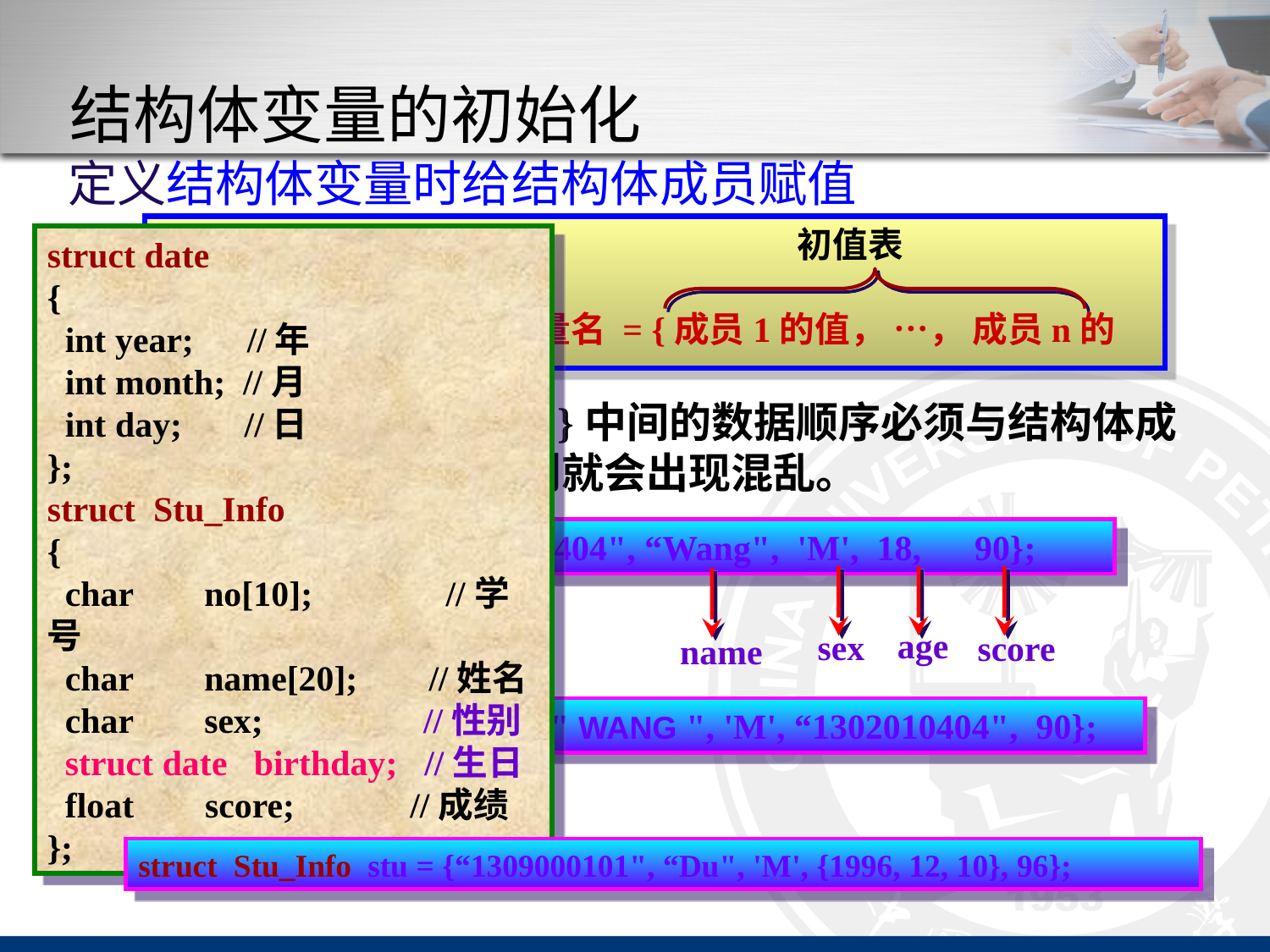

# 结构体变量的初始化
定义结构体变量时给结构体成员赋值

struct  结构体类型名                                       初值表
{  … … }；
struct  结构体类型名  变量名 = {成员1的值， …， 成员n的值}；
struct date
{
  int year;      //年
  int month;  //月
  int day;       //日
};
struct  Stu_Info
{
  char        no[10];               //学号
  char        name[20];        //姓名
  char        sex;                  //性别
  struct date   birthday;   //生日
  float        score;             //成绩
};
struct  Stu_Info  stu = {“1309000101", “Du", 'M', {1996, 12, 10}, 96};
        注意：赋初值时，{ }中间的数据顺序必须与结构体成员的定义顺序一致，否则就会出现混乱。
struct Student  stu = {“1302010404", “Wang",  'M',  18,      90};
√

sex

age

score

no

name
×
struct  Student  stu = {18, " WANG ", 'M', “1302010404",  90};